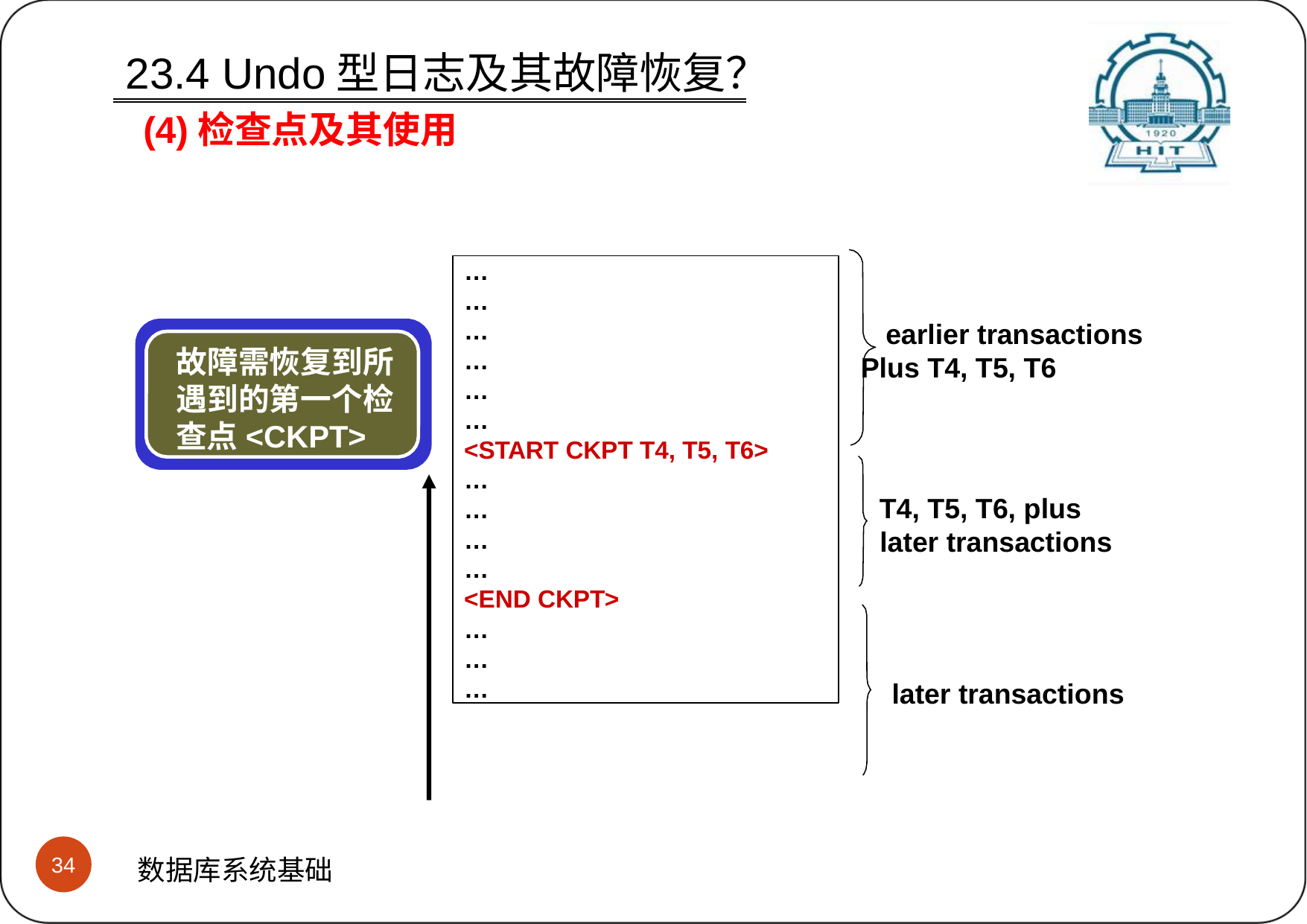

# 23.4 Undo型日志及其故障恢复？ (4)检查点及其使用

…
…
…
…
…
…
<START CKPT T4, T5, T6>
…
…
…
…
<END CKPT>
…
…
…
earlier transactions Plus T4, T5, T6

故障需恢复到所 遇到的第一个检 查点<CKPT>

T4, T5, T6, plus later transactions

later transactions